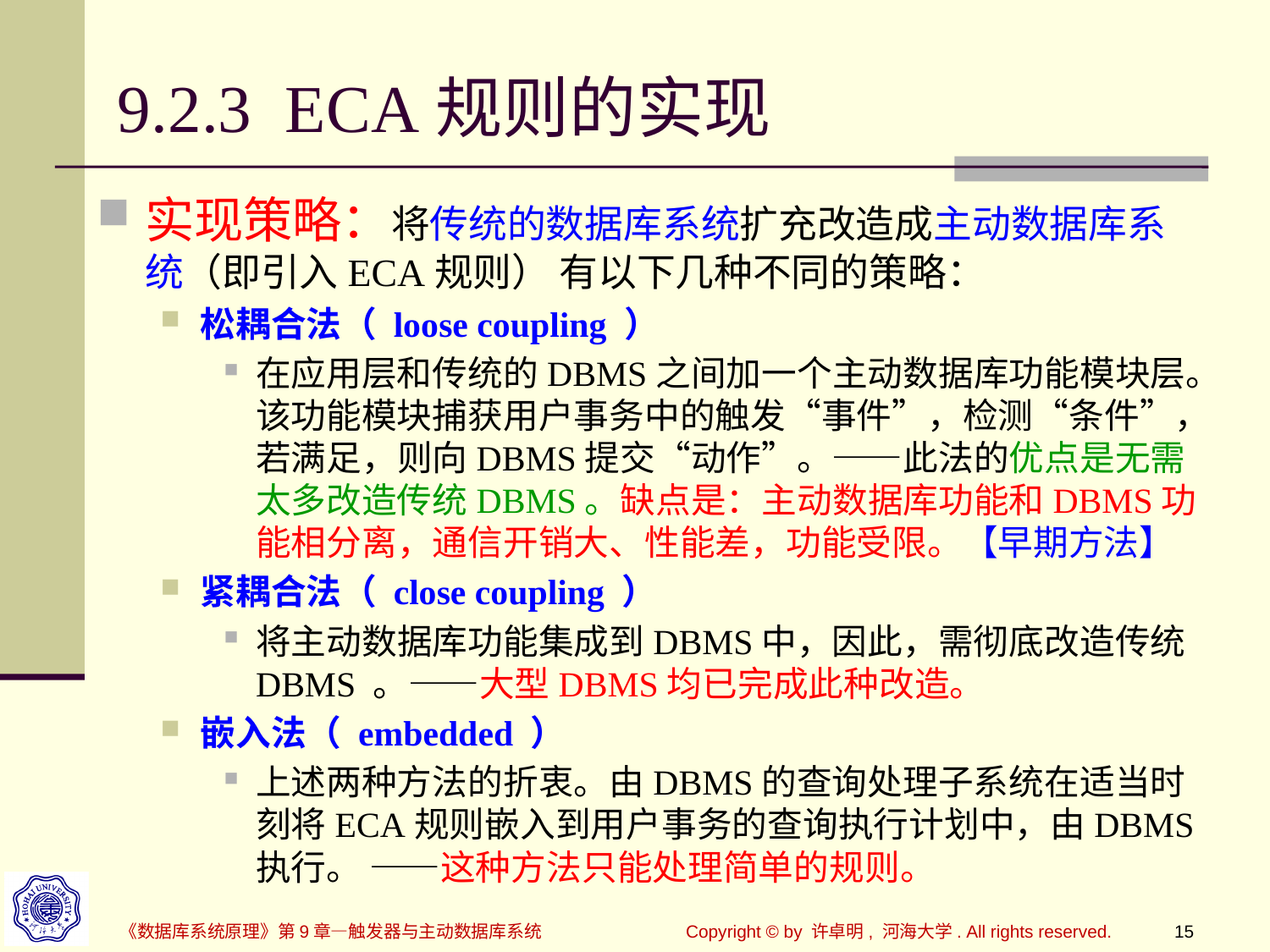

# 9.2.3  ECA规则的实现
实现策略：将传统的数据库系统扩充改造成主动数据库系统（即引入ECA规则） 有以下几种不同的策略：
松耦合法（ loose coupling ）
在应用层和传统的DBMS之间加一个主动数据库功能模块层。该功能模块捕获用户事务中的触发“事件”，检测“条件”，若满足，则向DBMS提交“动作”。——此法的优点是无需太多改造传统DBMS。缺点是：主动数据库功能和DBMS功能相分离，通信开销大、性能差，功能受限。【早期方法】
紧耦合法（ close coupling ）
将主动数据库功能集成到DBMS中，因此，需彻底改造传统DBMS 。——大型DBMS均已完成此种改造。
嵌入法（ embedded ）
上述两种方法的折衷。由DBMS的查询处理子系统在适当时刻将ECA规则嵌入到用户事务的查询执行计划中，由DBMS执行。 ——这种方法只能处理简单的规则。
《数据库系统原理》第9章—触发器与主动数据库系统
Copyright © by 许卓明, 河海大学. All rights reserved.
15